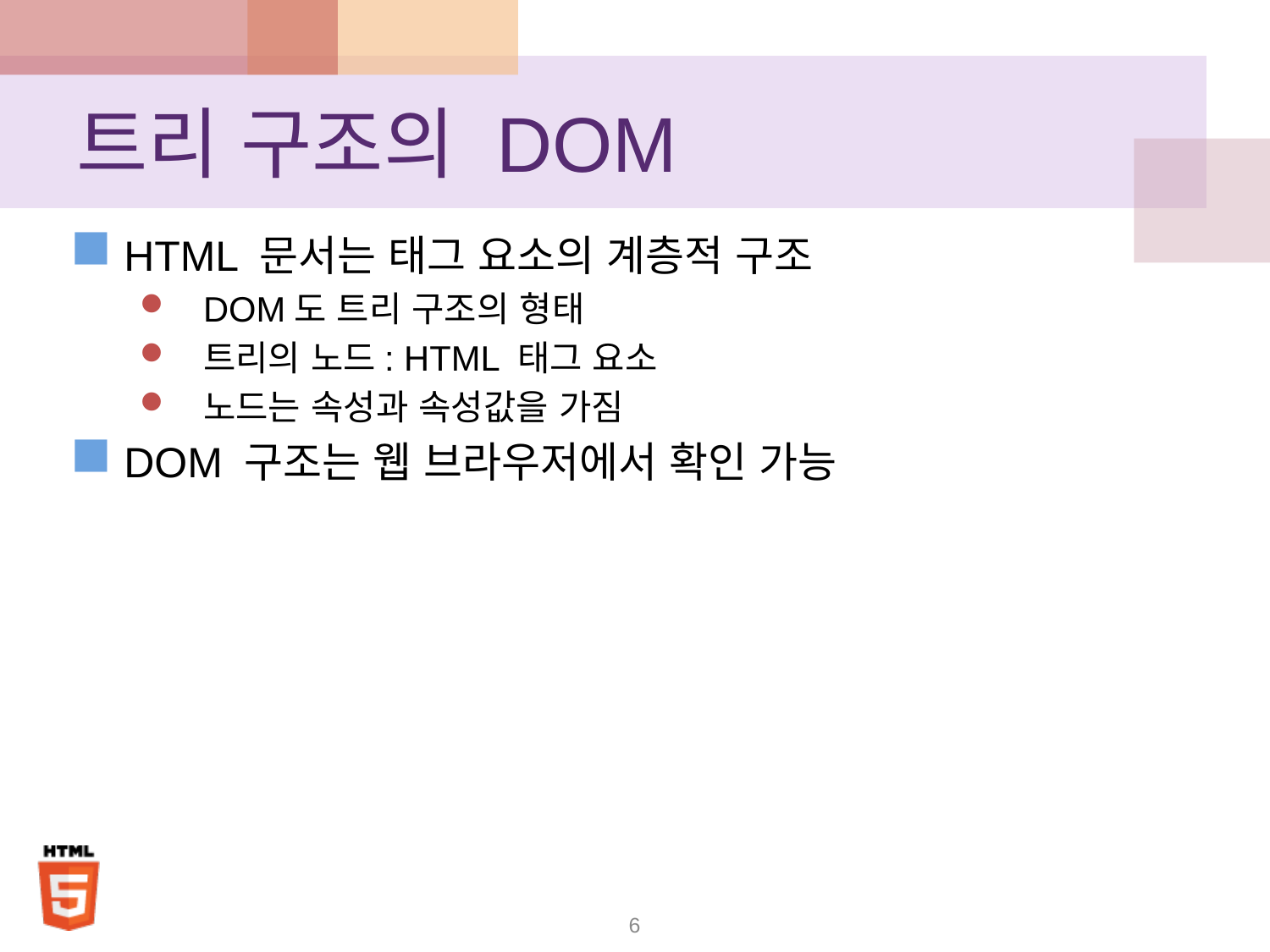

# 트리 구조의 DOM
HTML 문서는 태그 요소의 계층적 구조
DOM도 트리 구조의 형태
트리의 노드: HTML 태그 요소
노드는 속성과 속성값을 가짐
DOM 구조는 웹 브라우저에서 확인 가능
6